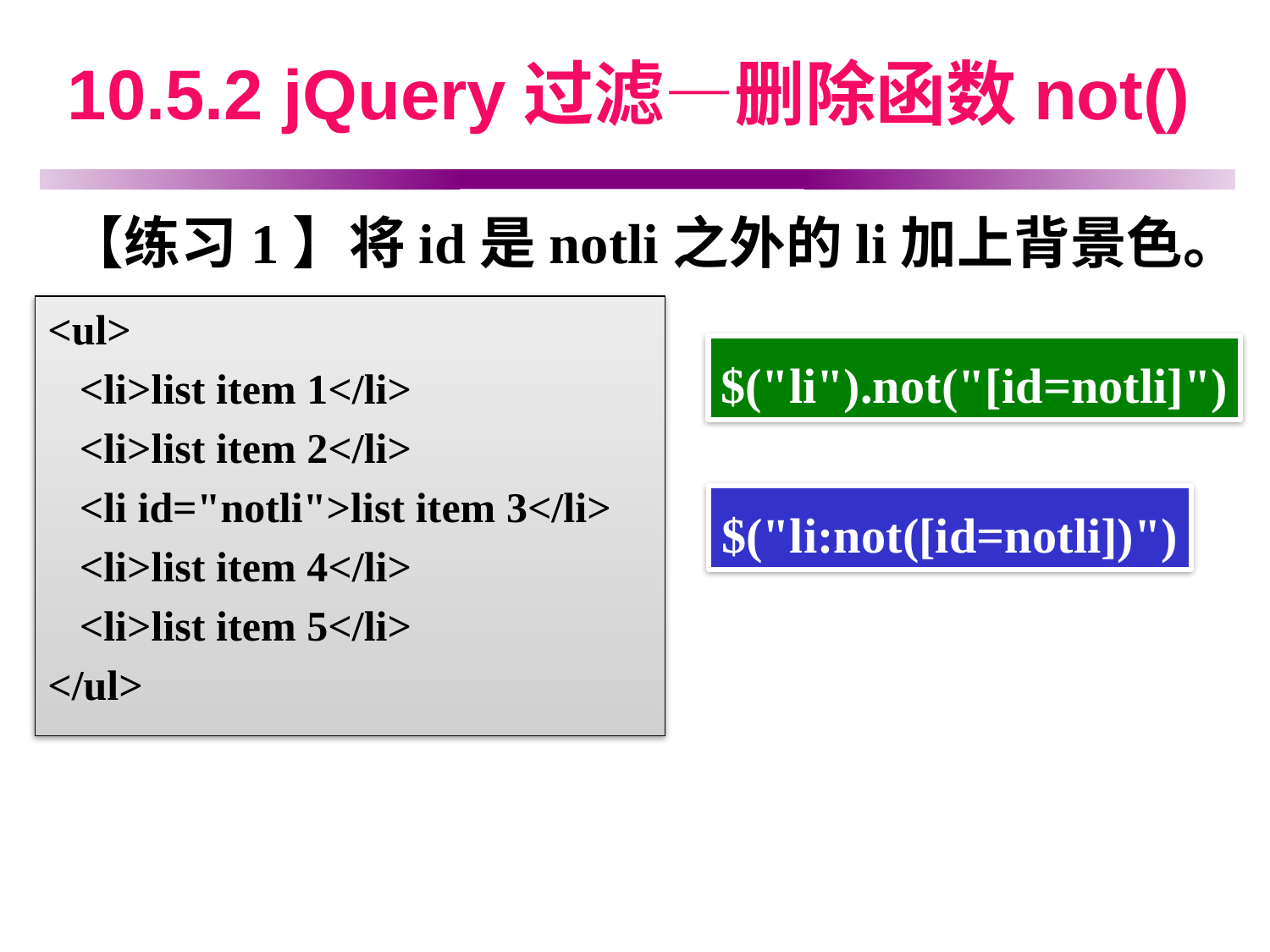

# 10.5.2 jQuery过滤—删除函数not()
【练习1】将id是notli之外的li加上背景色。
<ul>
   <li>list item 1</li>
   <li>list item 2</li>
   <li id="notli">list item 3</li>
   <li>list item 4</li>
   <li>list item 5</li>
</ul>
$("li").not("[id=notli]")
$("li:not([id=notli])")